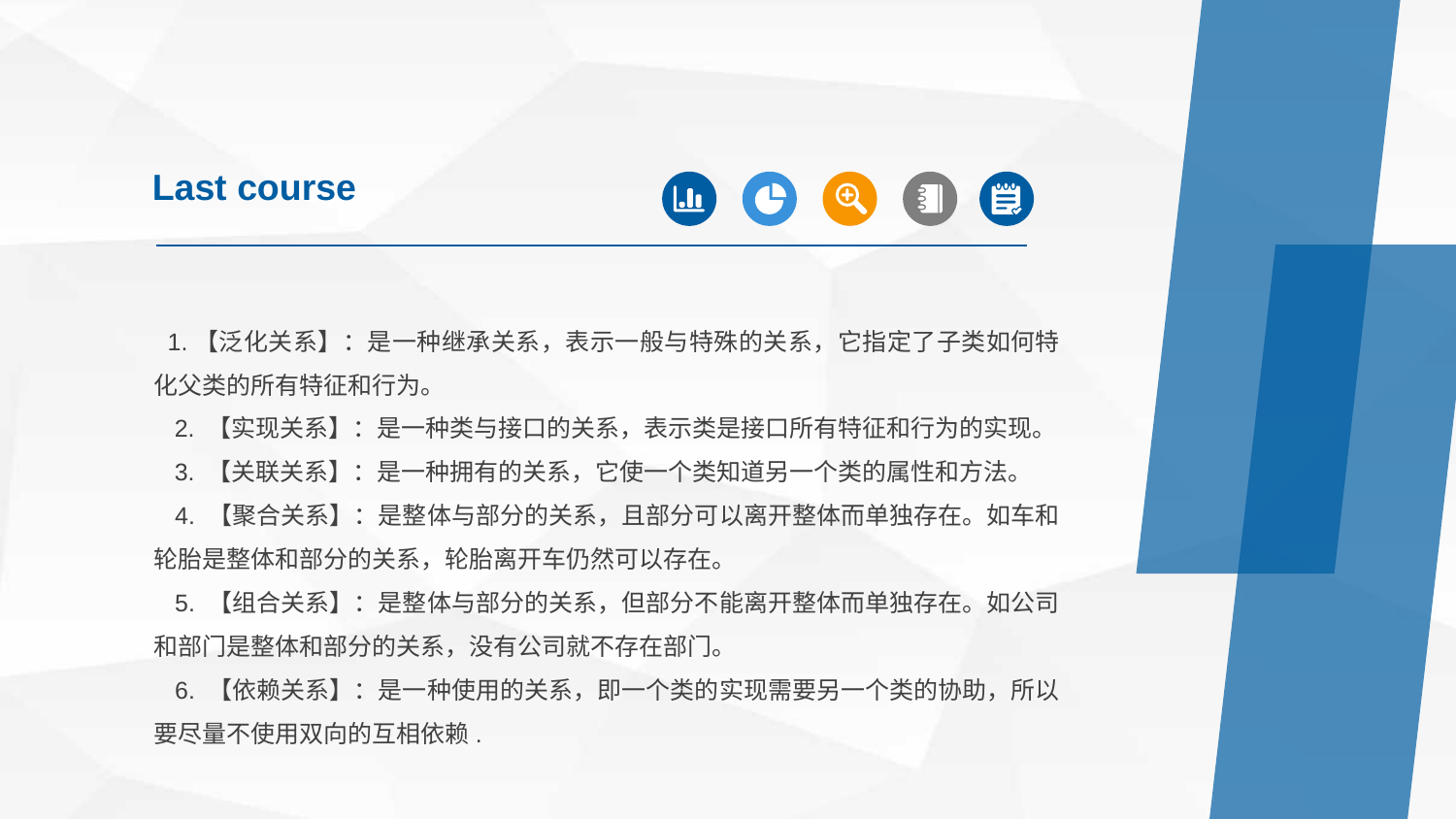

Last course

  1.【泛化关系】：是一种继承关系，表示一般与特殊的关系，它指定了子类如何特化父类的所有特征和行为。
   2. 【实现关系】：是一种类与接口的关系，表示类是接口所有特征和行为的实现。
   3. 【关联关系】：是一种拥有的关系，它使一个类知道另一个类的属性和方法。
   4. 【聚合关系】：是整体与部分的关系，且部分可以离开整体而单独存在。如车和轮胎是整体和部分的关系，轮胎离开车仍然可以存在。
   5. 【组合关系】：是整体与部分的关系，但部分不能离开整体而单独存在。如公司和部门是整体和部分的关系，没有公司就不存在部门。
   6. 【依赖关系】：是一种使用的关系，即一个类的实现需要另一个类的协助，所以要尽量不使用双向的互相依赖.